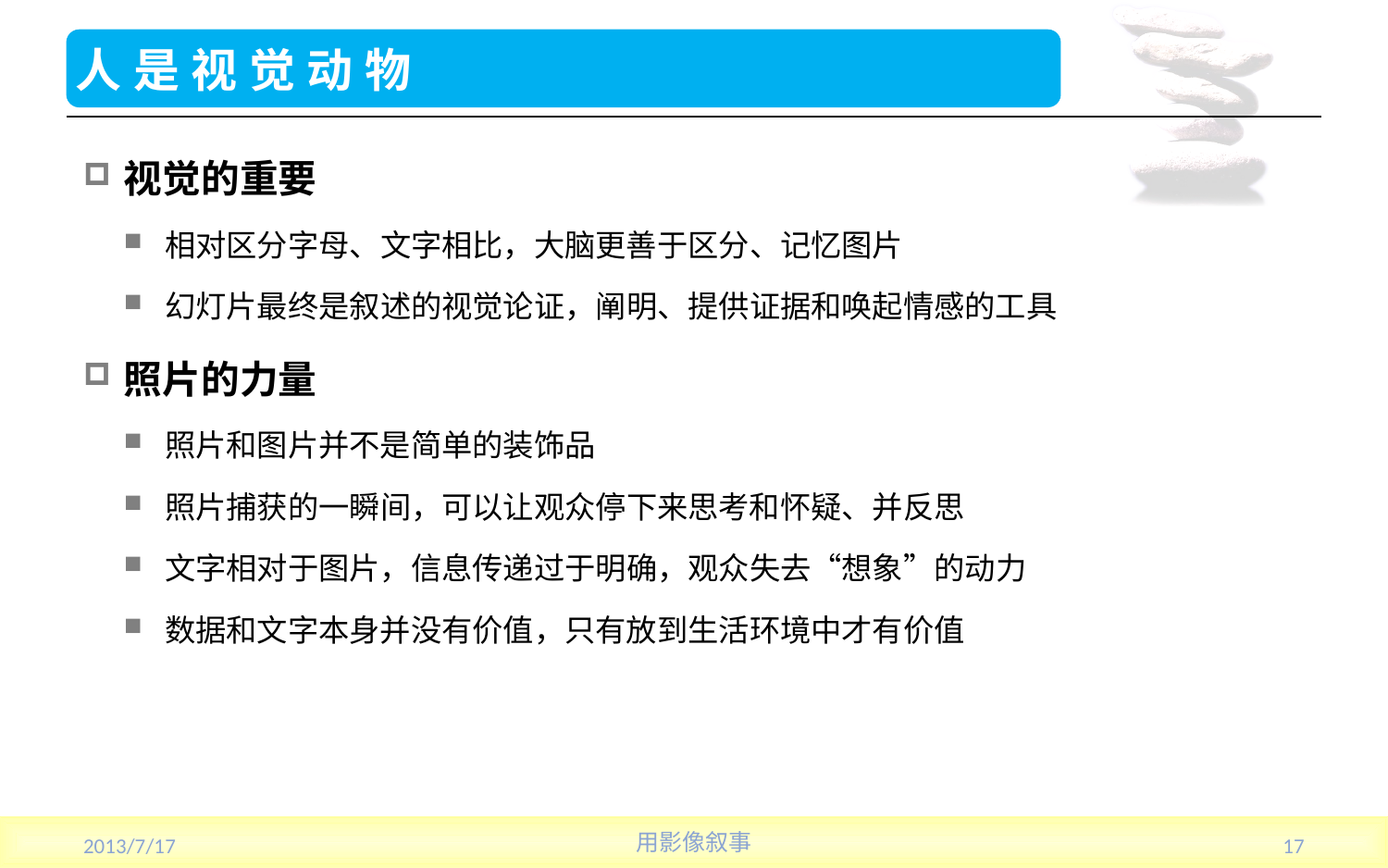

# 人是视觉动物
视觉的重要
相对区分字母、文字相比，大脑更善于区分、记忆图片
幻灯片最终是叙述的视觉论证，阐明、提供证据和唤起情感的工具
照片的力量
照片和图片并不是简单的装饰品
照片捕获的一瞬间，可以让观众停下来思考和怀疑、并反思
文字相对于图片，信息传递过于明确，观众失去“想象”的动力
数据和文字本身并没有价值，只有放到生活环境中才有价值

2013/7/17
用影像叙事
17